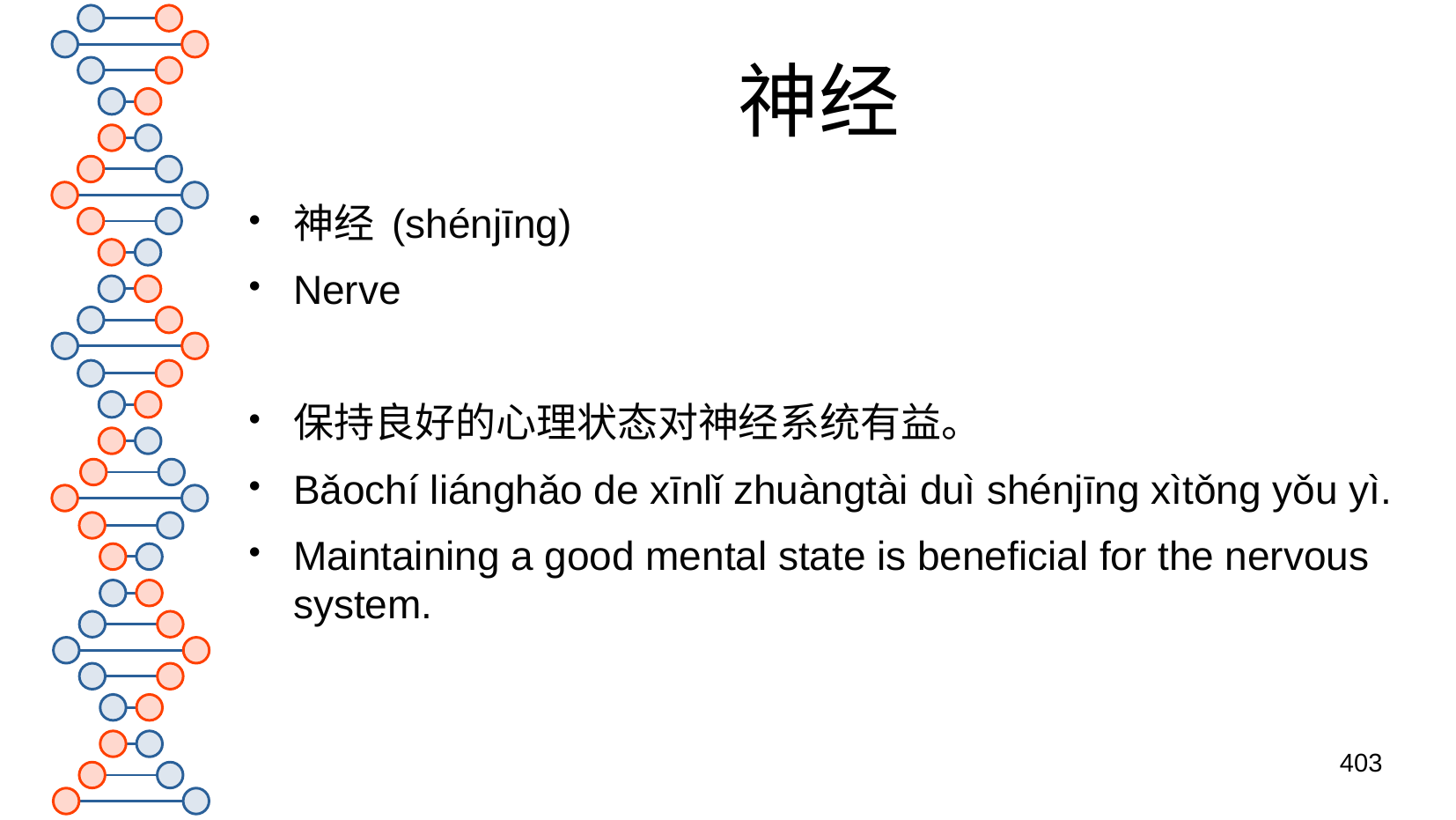

# 神经
神经 (shénjīng)
Nerve

保持良好的心理状态对神经系统有益。
Bǎochí liánghǎo de xīnlǐ zhuàngtài duì shénjīng xìtǒng yǒu yì.
Maintaining a good mental state is beneficial for the nervous system.

403